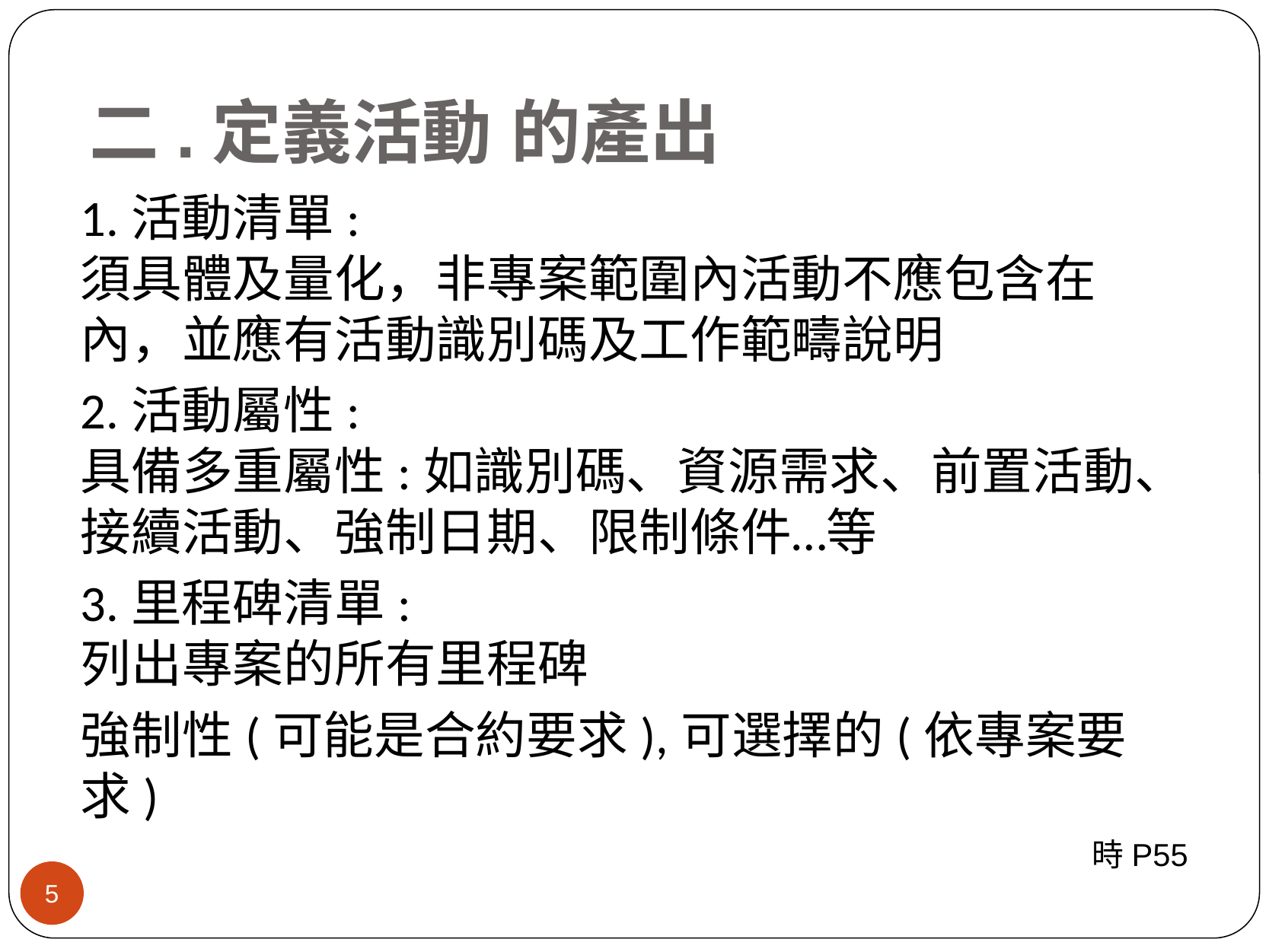

# 二.定義活動 的產出
1.活動清單:
須具體及量化，非專案範圍內活動不應包含在內，並應有活動識別碼及工作範疇說明
2.活動屬性:
具備多重屬性:如識別碼、資源需求、前置活動、接續活動、強制日期、限制條件…等
3.里程碑清單:
列出專案的所有里程碑
強制性(可能是合約要求),可選擇的(依專案要求)
時P55
5